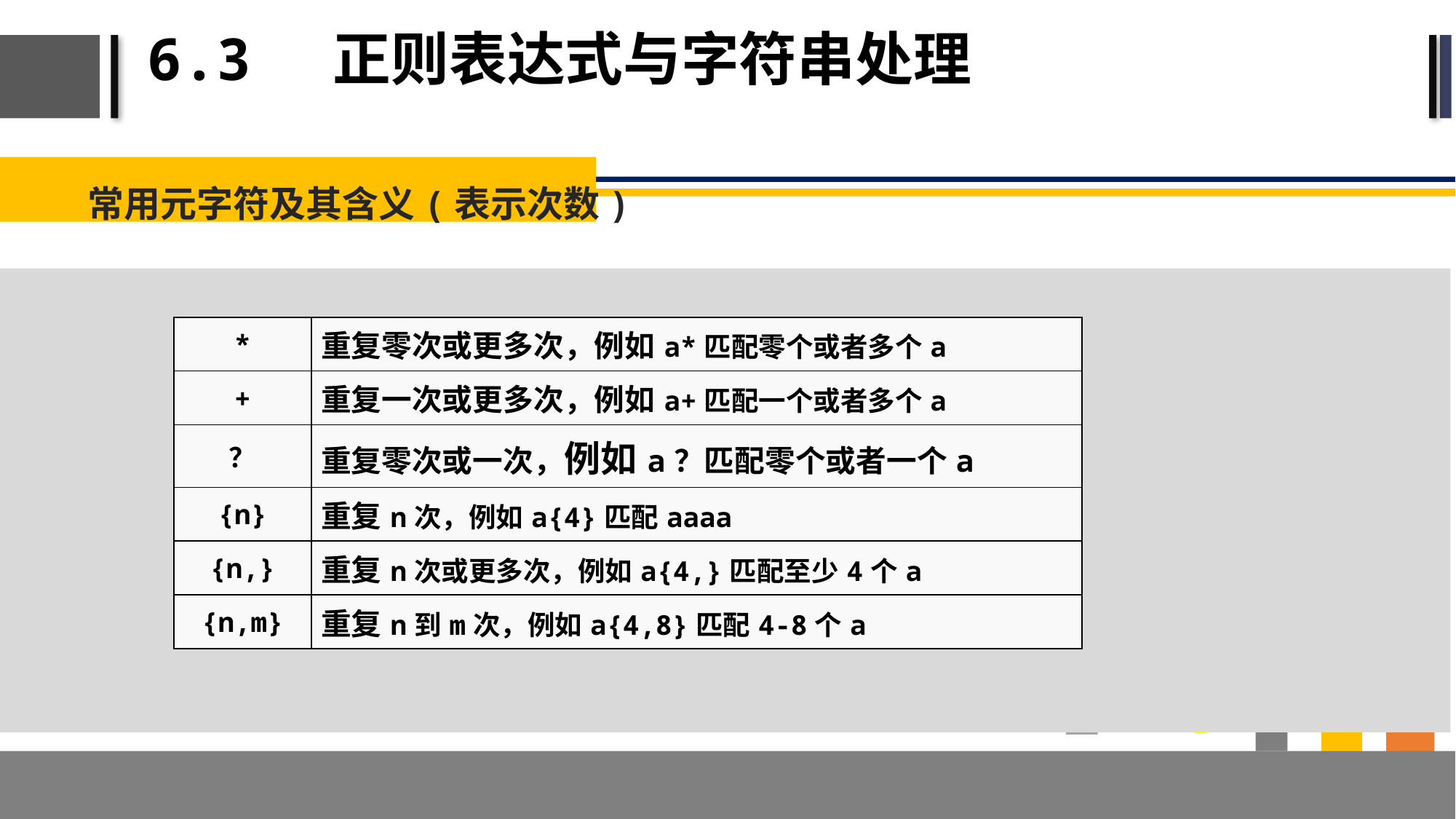

# 6.3  正则表达式与字符串处理
常用元字符及其含义(表示次数)

| \* | 重复零次或更多次，例如a\*匹配零个或者多个a |
| --- | --- |
| + | 重复一次或更多次，例如a+匹配一个或者多个a |
| ？ | 重复零次或一次，例如a？匹配零个或者一个a |
| {n} | 重复n次，例如a{4}匹配aaaa |
| {n,} | 重复n次或更多次，例如a{4,}匹配至少4个a |
| {n,m} | 重复n到m次，例如a{4,8}匹配4-8个a |